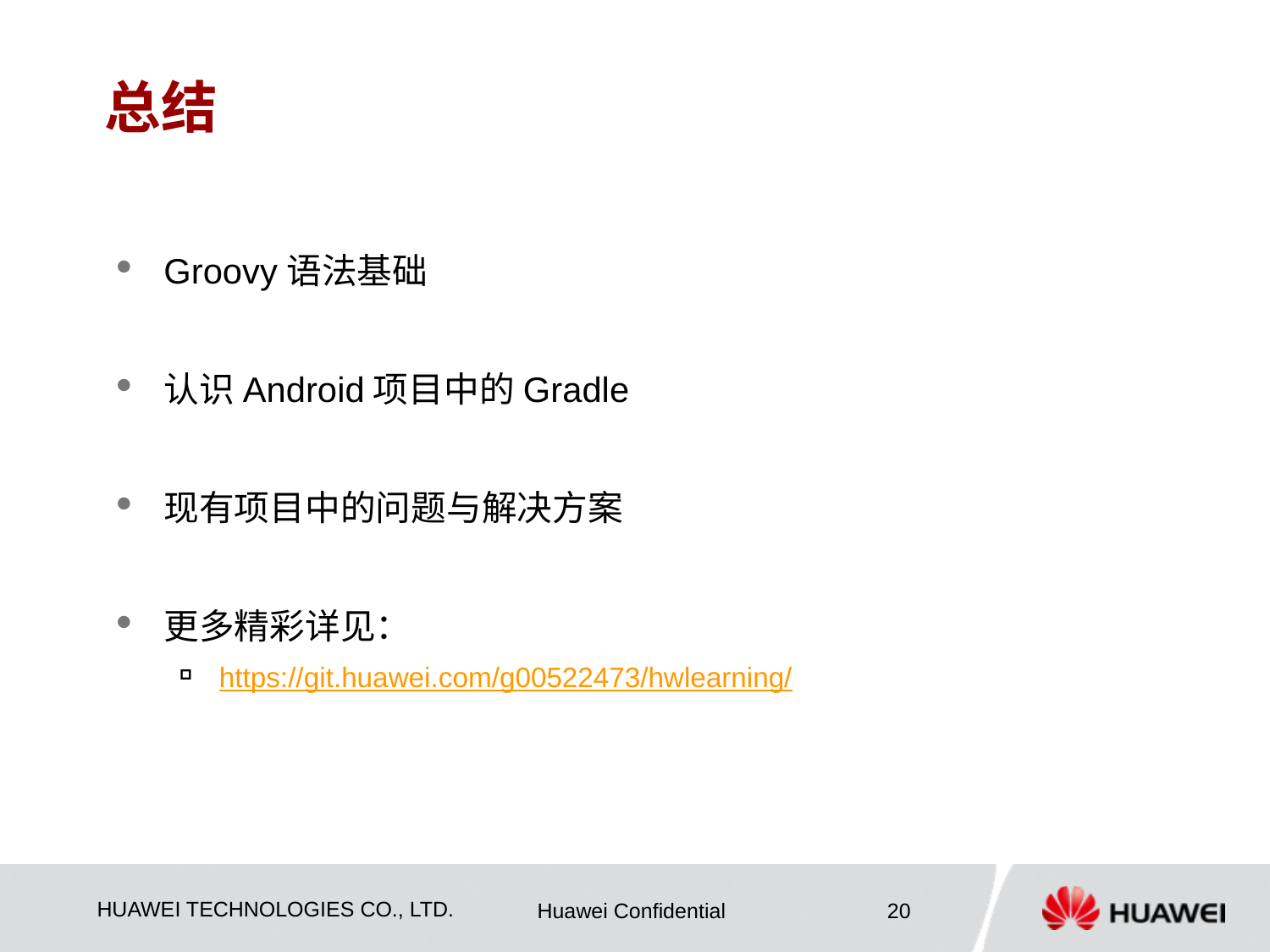

# 总结
Groovy语法基础

认识Android项目中的Gradle

现有项目中的问题与解决方案

更多精彩详见：
https://git.huawei.com/g00522473/hwlearning/